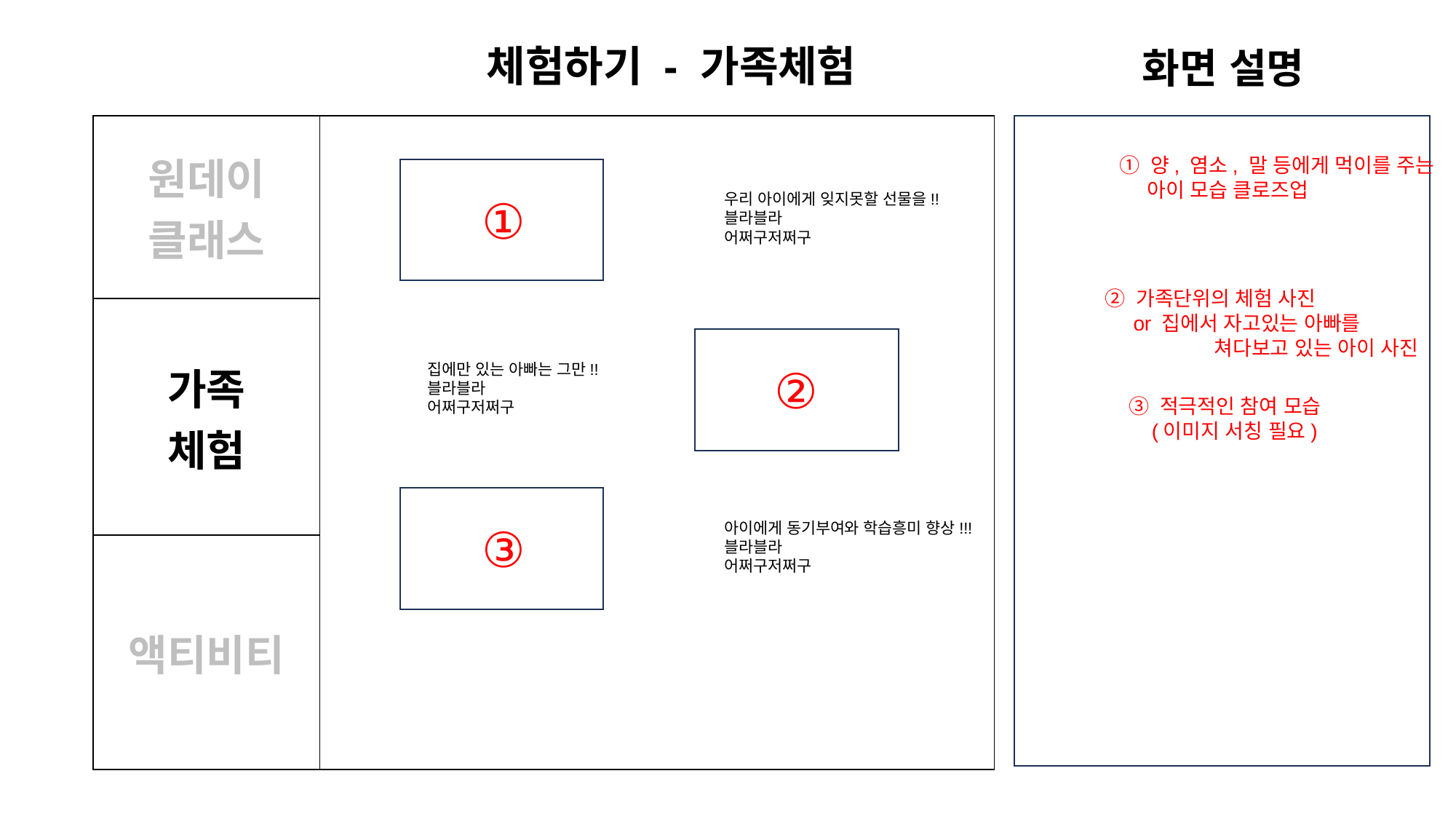

체험하기 - 가족체험
화면 설명
| 원데이 클래스 |  |
| --- | --- |
| 가족 체험 |  |
| 액티비티 |  |

① 양, 염소, 말 등에게 먹이를 주는
    아이 모습 클로즈업

우리 아이에게 잊지못할 선물을!!
블라블라
어쩌구저쩌구
①
② 가족단위의 체험 사진
     or 집에서 자고있는 아빠를
	쳐다보고 있는 아이 사진

집에만 있는 아빠는 그만!!
블라블라
어쩌구저쩌구
②
③ 적극적인 참여 모습
    (이미지 서칭 필요)

아이에게 동기부여와 학습흥미 향상!!!
블라블라
어쩌구저쩌구

③